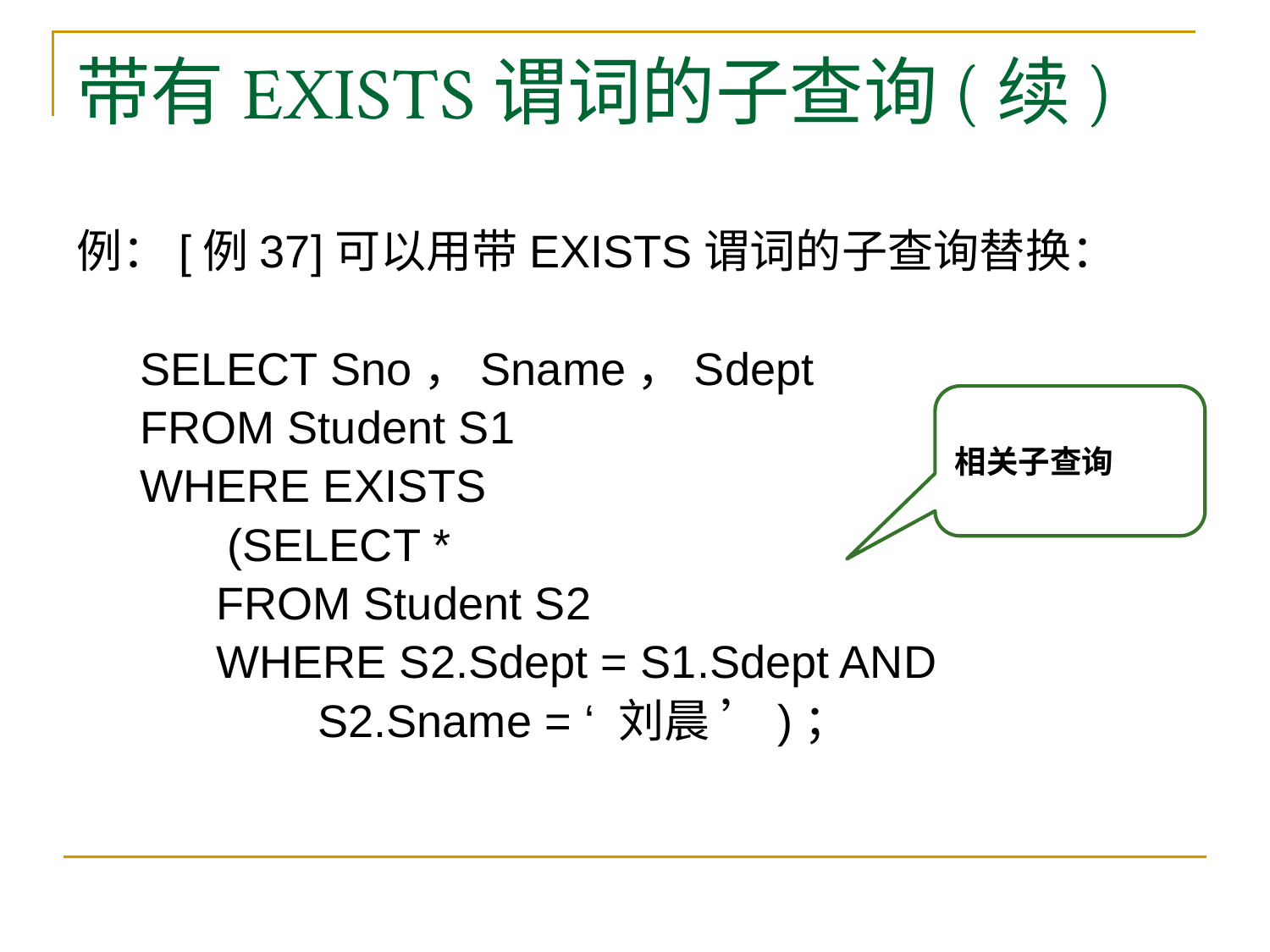

# 带有EXISTS谓词的子查询(续)
例：[例37]可以用带EXISTS谓词的子查询替换：

     SELECT Sno，Sname，Sdept
     FROM Student S1
     WHERE EXISTS
        　(SELECT *
           FROM Student S2
           WHERE S2.Sdept = S1.Sdept AND
                   S2.Sname = ‘ 刘晨 ’)；
相关子查询